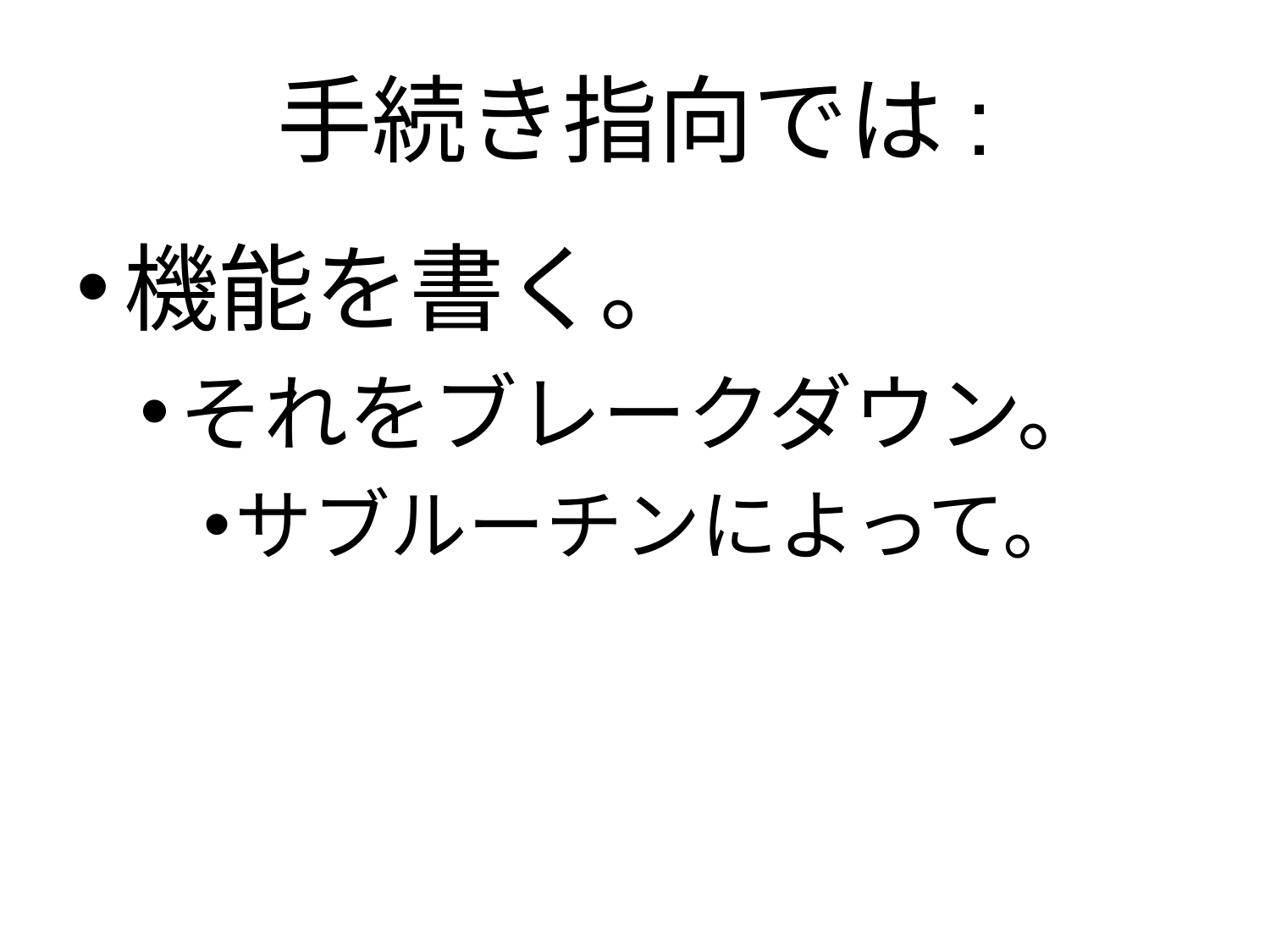

# 手続き指向では:
機能を書く。
それをブレークダウン。
サブルーチンによって。